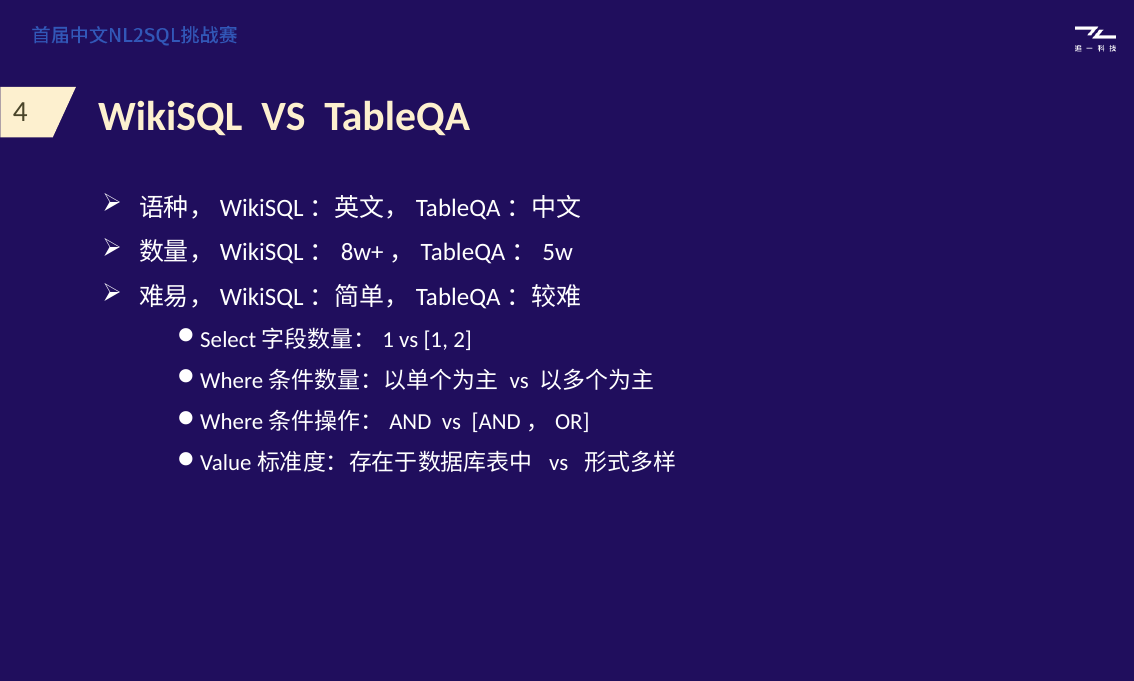

WikiSQL  VS  TableQA
  语种，WikiSQL：英文，TableQA：中文
  数量，WikiSQL：8w+，TableQA：5w
  难易，WikiSQL：简单，TableQA：较难
Select字段数量：1 vs [1, 2]
Where条件数量：以单个为主 vs 以多个为主
Where条件操作：AND  vs  [AND，OR]
Value标准度：存在于数据库表中  vs  形式多样